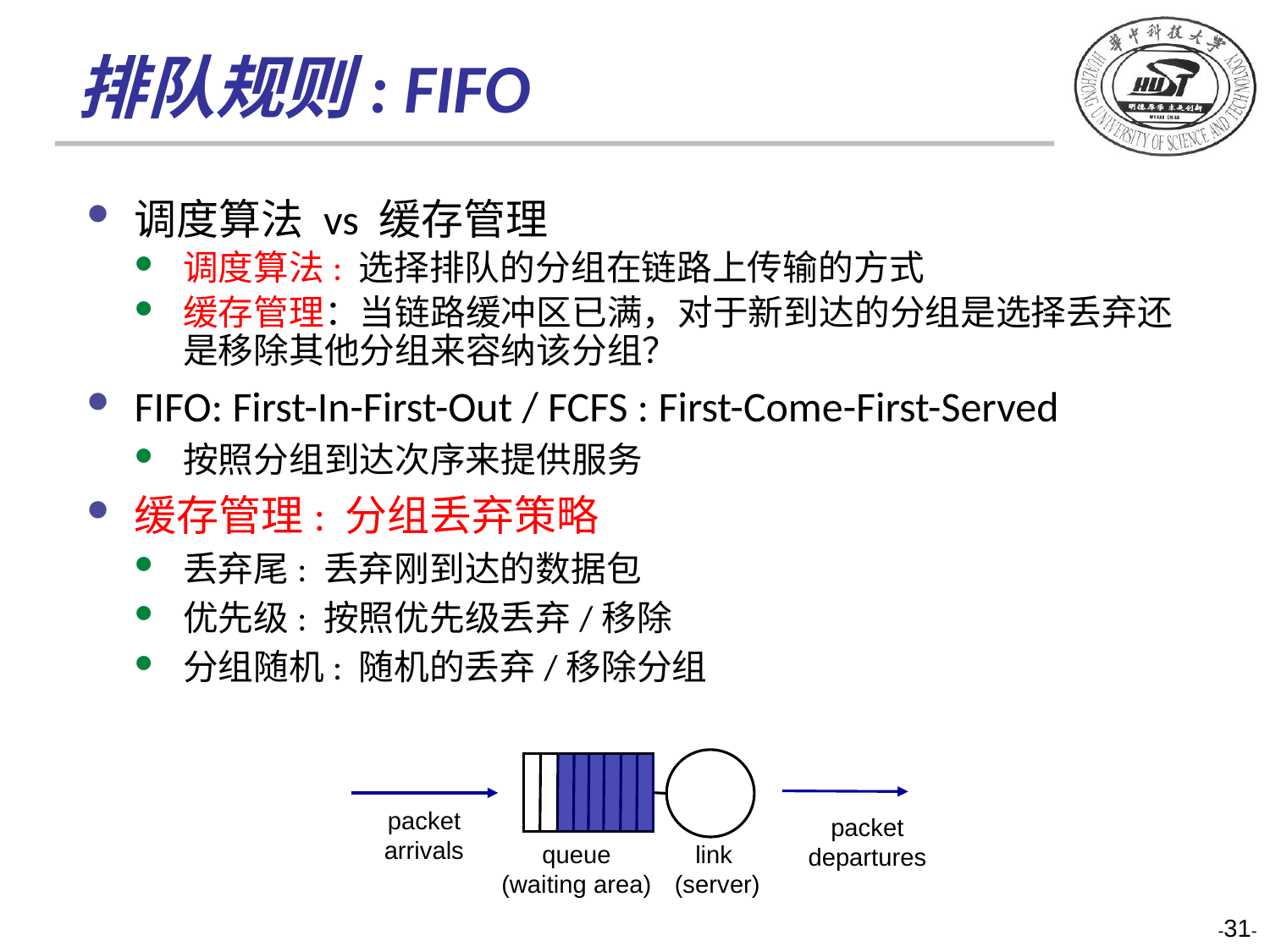

排队规则: FIFO
调度算法 vs 缓存管理
调度算法: 选择排队的分组在链路上传输的方式
缓存管理：当链路缓冲区已满，对于新到达的分组是选择丢弃还是移除其他分组来容纳该分组？
FIFO: First-In-First-Out / FCFS : First-Come-First-Served
按照分组到达次序来提供服务
缓存管理: 分组丢弃策略
丢弃尾: 丢弃刚到达的数据包
优先级: 按照优先级丢弃/移除
分组随机: 随机的丢弃/移除分组

packet
arrivals
packet
departures
queue
(waiting area)
link
 (server)
-31-